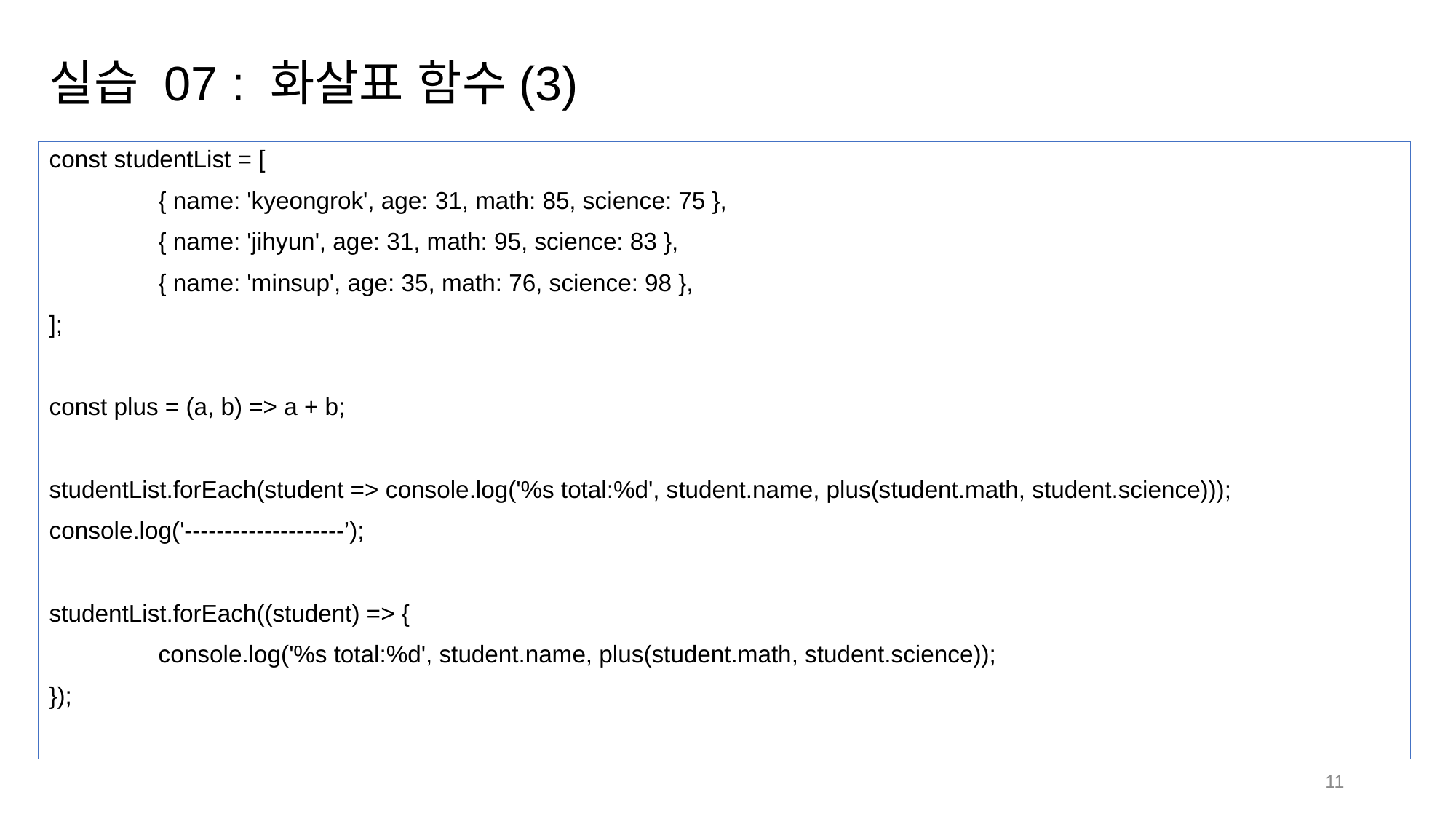

# 실습 07 : 화살표 함수(3)
const studentList = [
	{ name: 'kyeongrok', age: 31, math: 85, science: 75 },
	{ name: 'jihyun', age: 31, math: 95, science: 83 },
	{ name: 'minsup', age: 35, math: 76, science: 98 },
];

const plus = (a, b) => a + b;

studentList.forEach(student => console.log('%s total:%d', student.name, plus(student.math, student.science)));
console.log('--------------------’);

studentList.forEach((student) => {
	console.log('%s total:%d', student.name, plus(student.math, student.science));
});
11